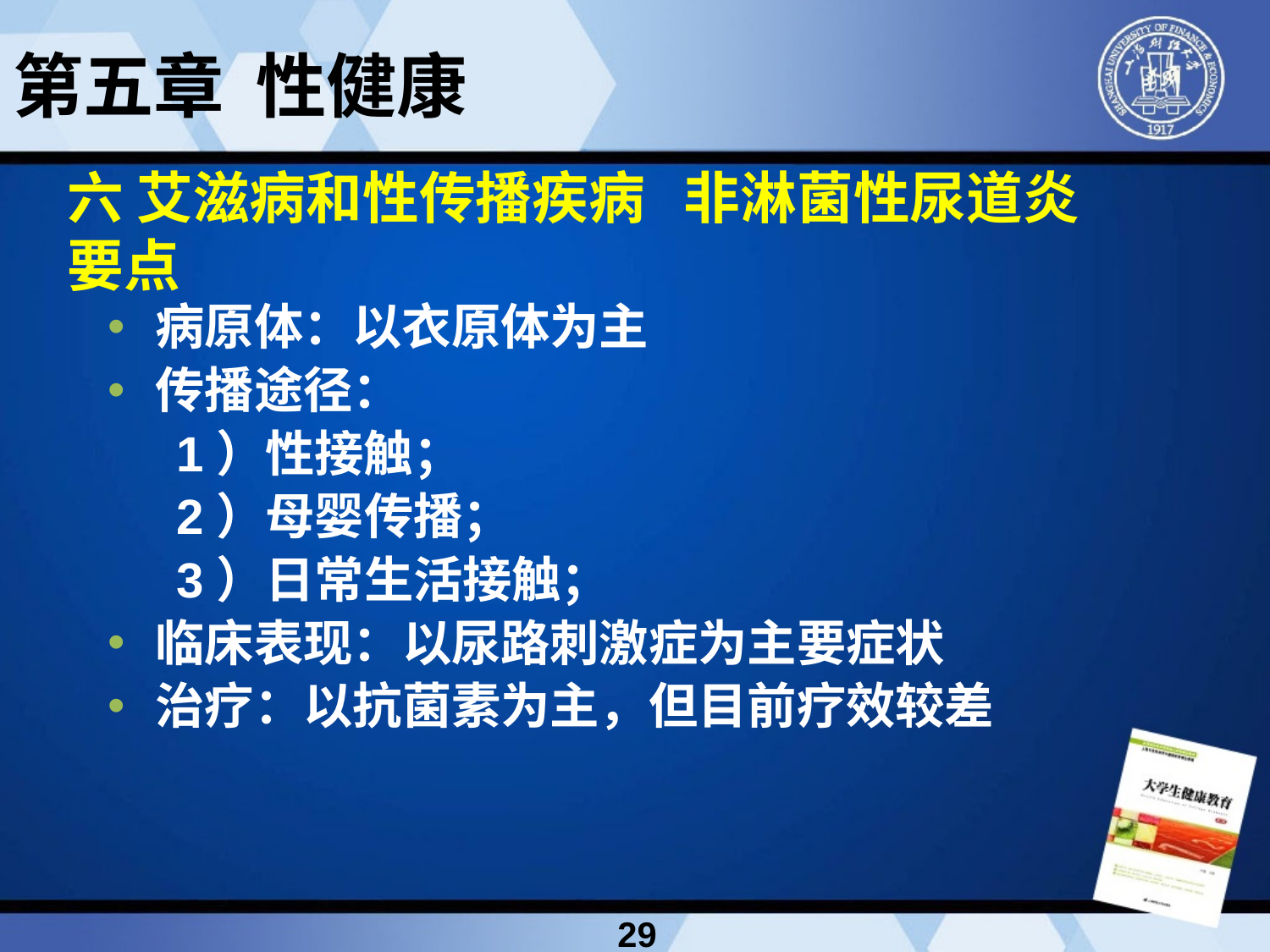

第五章  性健康
# 六 艾滋病和性传播疾病   非淋菌性尿道炎    要点
病原体：以衣原体为主
传播途径：
     1）性接触；
     2）母婴传播；
     3）日常生活接触；
临床表现：以尿路刺激症为主要症状
治疗：以抗菌素为主，但目前疗效较差

29